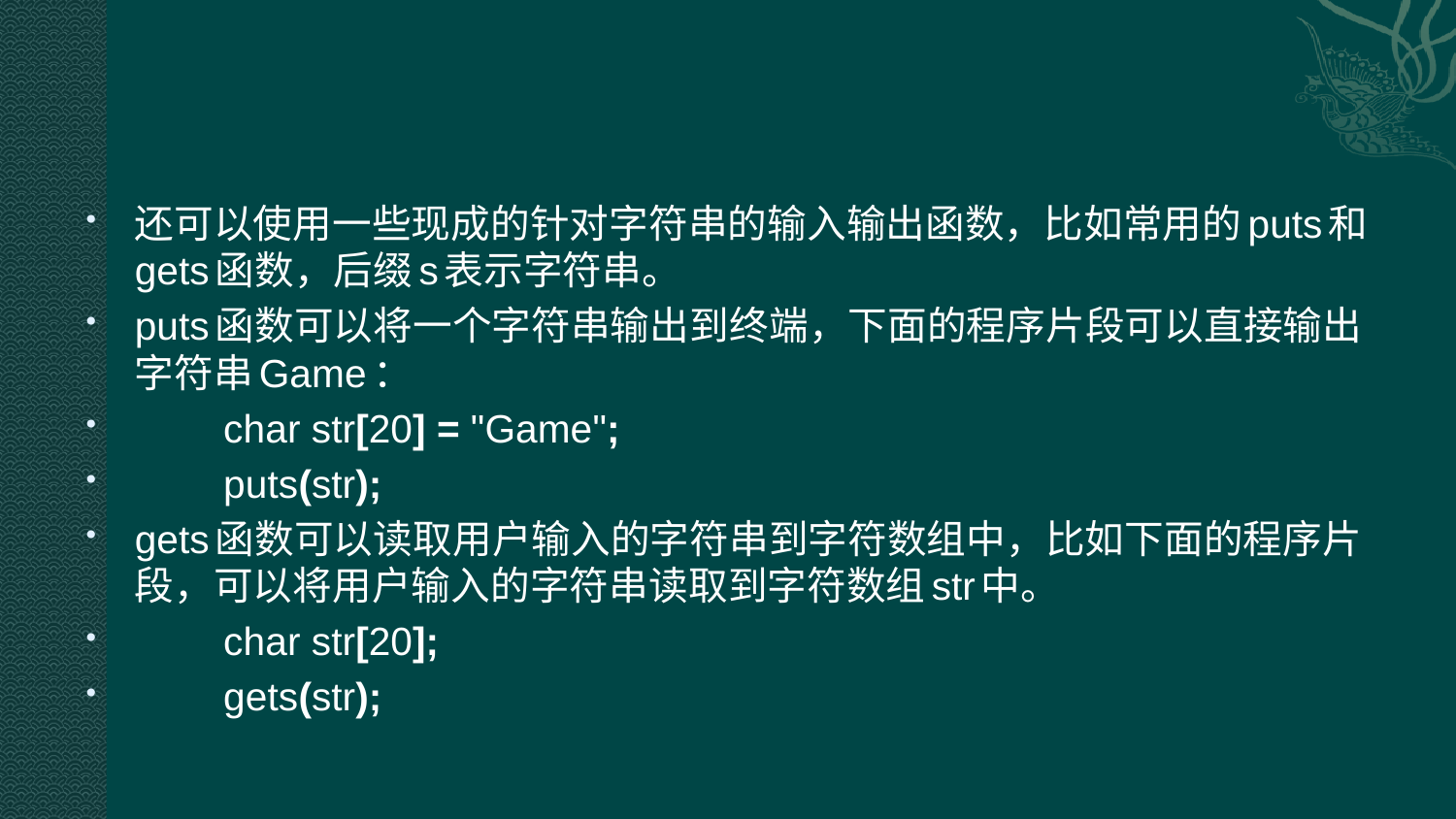

#
还可以使用一些现成的针对字符串的输入输出函数，比如常用的puts和gets函数，后缀s表示字符串。
puts函数可以将一个字符串输出到终端，下面的程序片段可以直接输出字符串Game：
	char str[20] = "Game";
	puts(str);
gets函数可以读取用户输入的字符串到字符数组中，比如下面的程序片段，可以将用户输入的字符串读取到字符数组str中。
	char str[20];
	gets(str);